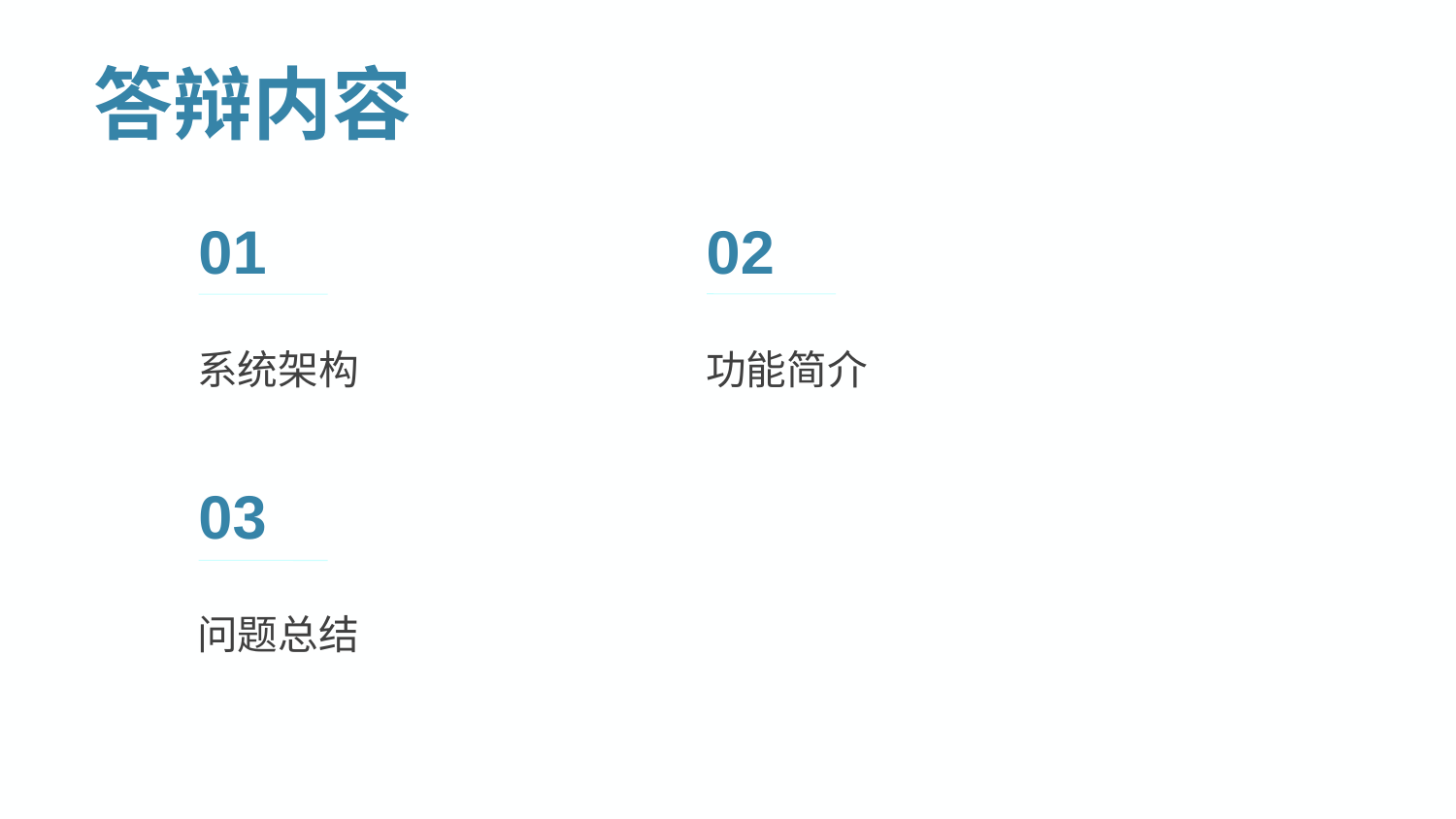

答辩内容
01
02
系统架构
功能简介
03
问题总结